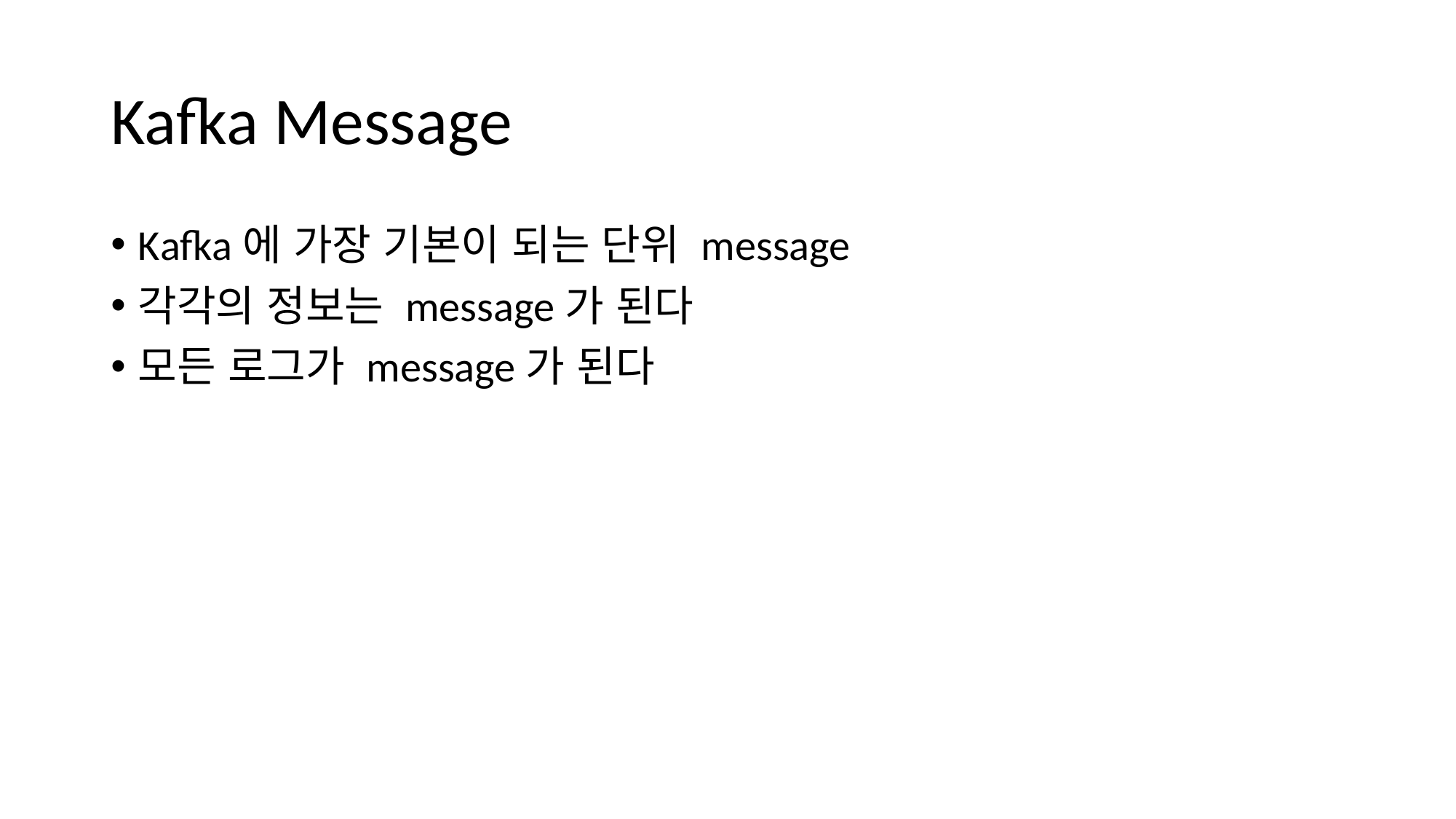

# Kafka Message
Kafka에 가장 기본이 되는 단위 message
각각의 정보는 message가 된다
모든 로그가 message가 된다